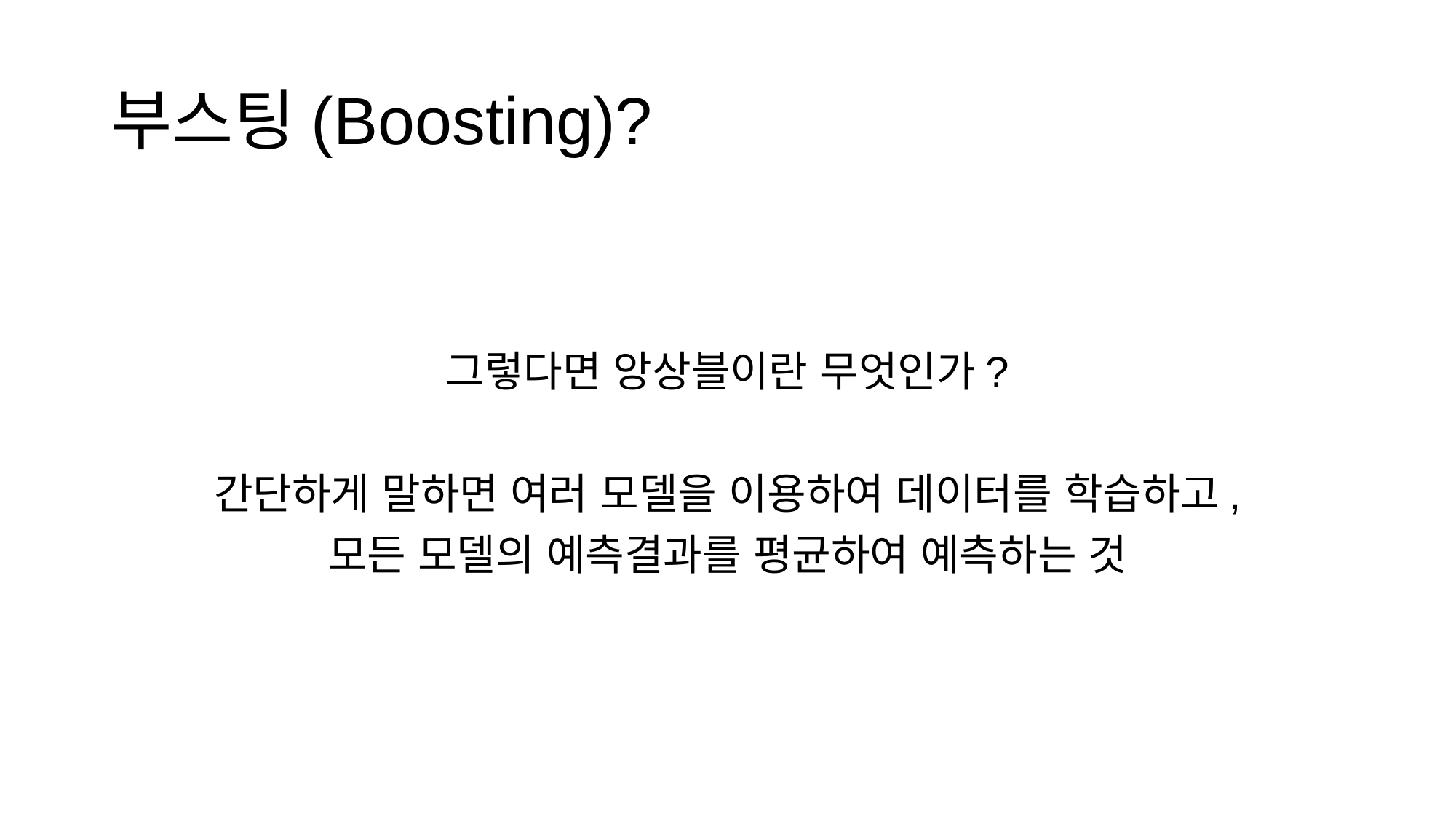

# 부스팅(Boosting)?

그렇다면 앙상블이란 무엇인가?

간단하게 말하면 여러 모델을 이용하여 데이터를 학습하고,
모든 모델의 예측결과를 평균하여 예측하는 것